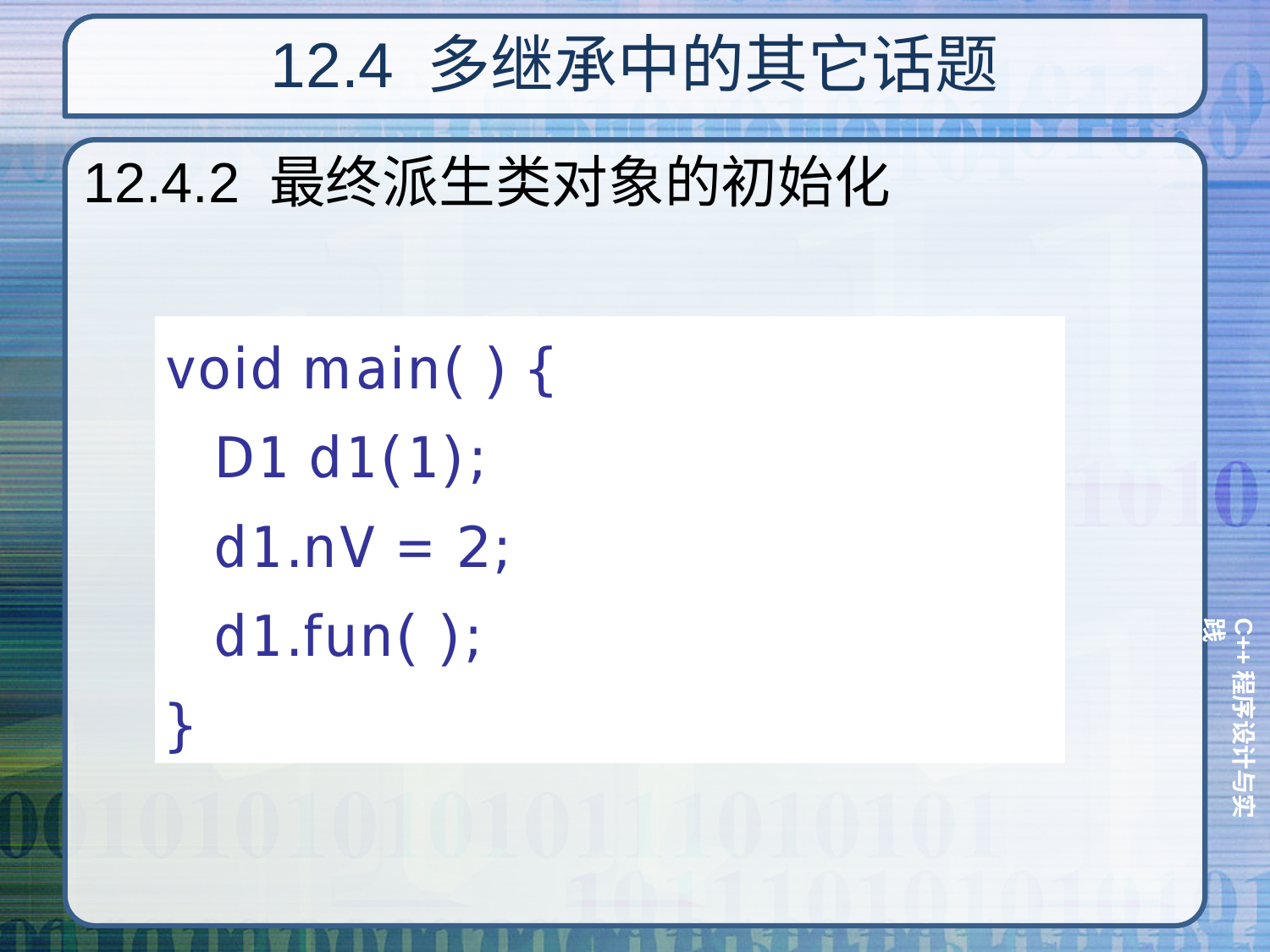

# 12.4 多继承中的其它话题
12.4.2 最终派生类对象的初始化
void main( ) {
	D1 d1(1);
	d1.nV = 2;
	d1.fun( );
}